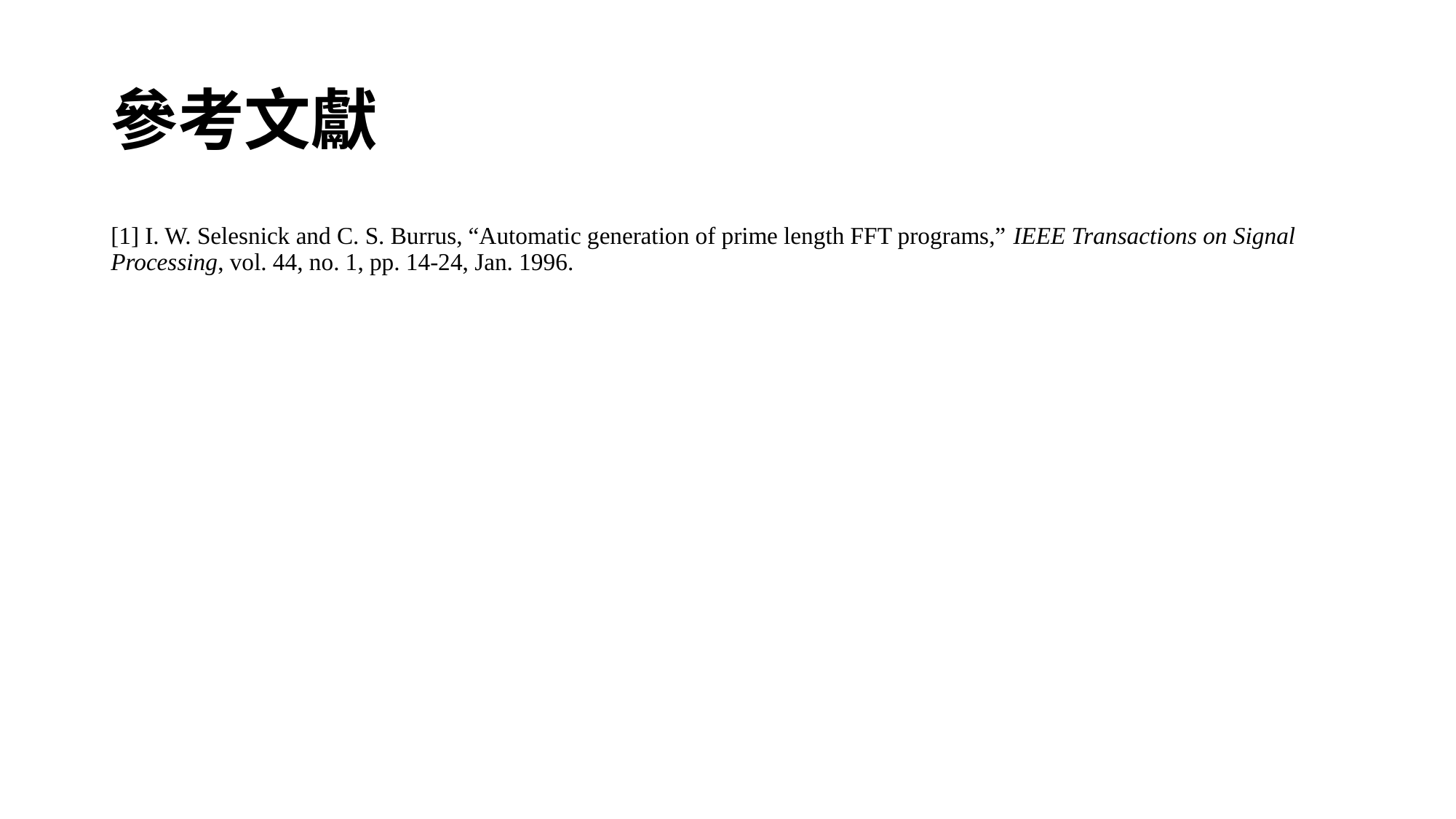

# 參考文獻
[1] I. W. Selesnick and C. S. Burrus, “Automatic generation of prime length FFT programs,” IEEE Transactions on Signal Processing, vol. 44, no. 1, pp. 14-24, Jan. 1996.